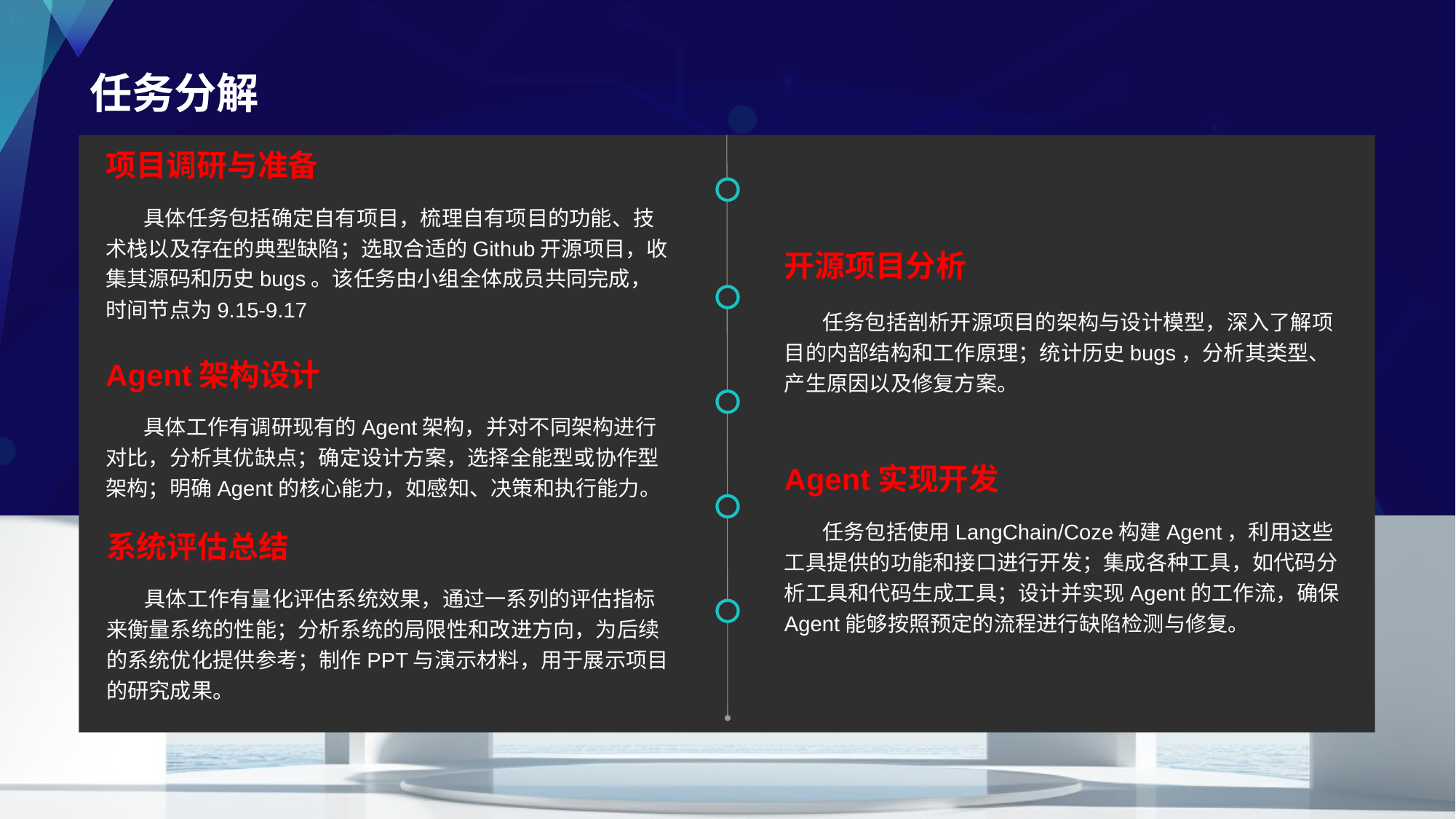

# 任务分解

项目调研与准备

       具体任务包括确定自有项目，梳理自有项目的功能、技术栈以及存在的典型缺陷；选取合适的Github开源项目，收集其源码和历史bugs。该任务由小组全体成员共同完成，时间节点为9.15-9.17
开源项目分析

       任务包括剖析开源项目的架构与设计模型，深入了解项目的内部结构和工作原理；统计历史bugs，分析其类型、产生原因以及修复方案。
Agent架构设计

       具体工作有调研现有的Agent架构，并对不同架构进行对比，分析其优缺点；确定设计方案，选择全能型或协作型架构；明确Agent的核心能力，如感知、决策和执行能力。
Agent实现开发

       任务包括使用LangChain/Coze构建Agent，利用这些工具提供的功能和接口进行开发；集成各种工具，如代码分析工具和代码生成工具；设计并实现Agent的工作流，确保Agent能够按照预定的流程进行缺陷检测与修复。
系统评估总结
       具体工作有量化评估系统效果，通过一系列的评估指标来衡量系统的性能；分析系统的局限性和改进方向，为后续的系统优化提供参考；制作PPT与演示材料，用于展示项目的研究成果。